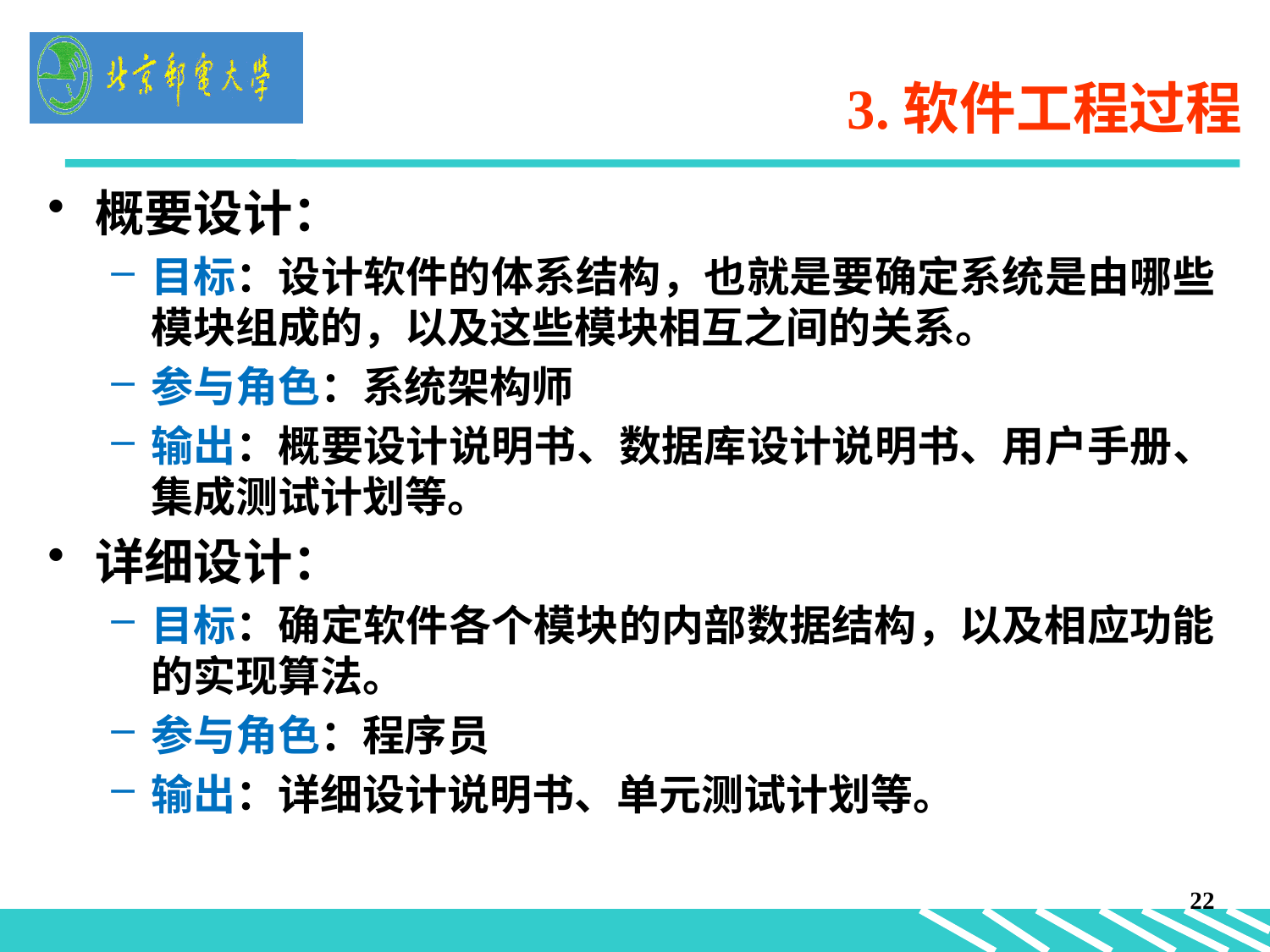

# 3.软件工程过程
概要设计：
目标：设计软件的体系结构，也就是要确定系统是由哪些模块组成的，以及这些模块相互之间的关系。
参与角色：系统架构师
输出：概要设计说明书、数据库设计说明书、用户手册、集成测试计划等。
详细设计：
目标：确定软件各个模块的内部数据结构，以及相应功能的实现算法。
参与角色：程序员
输出：详细设计说明书、单元测试计划等。
22